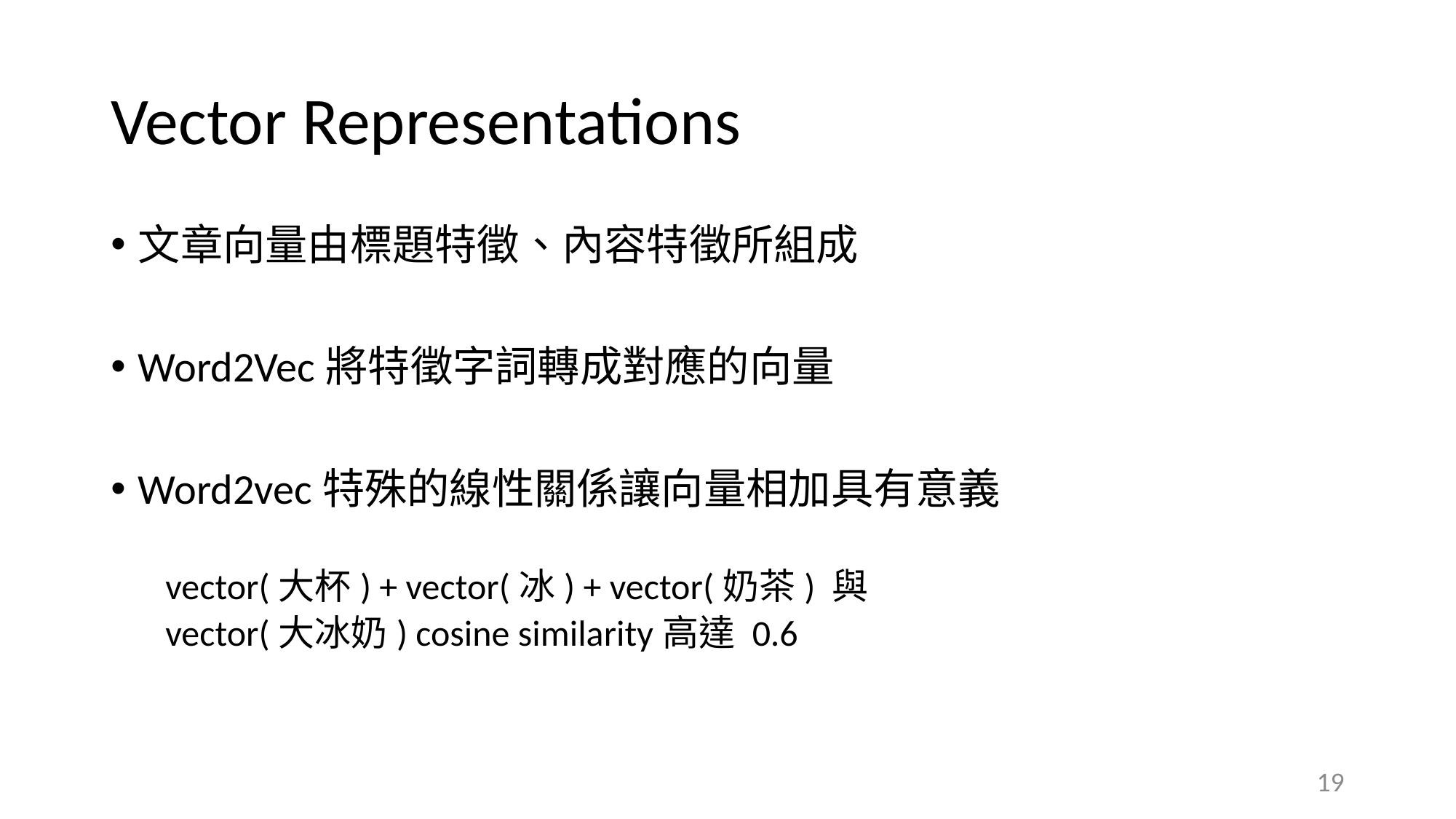

# Vector Representations
文章向量由標題特徵、內容特徵所組成

Word2Vec將特徵字詞轉成對應的向量

Word2vec特殊的線性關係讓向量相加具有意義

vector(大杯) + vector(冰) + vector(奶茶) 與
vector(大冰奶) cosine similarity高達 0.6

19